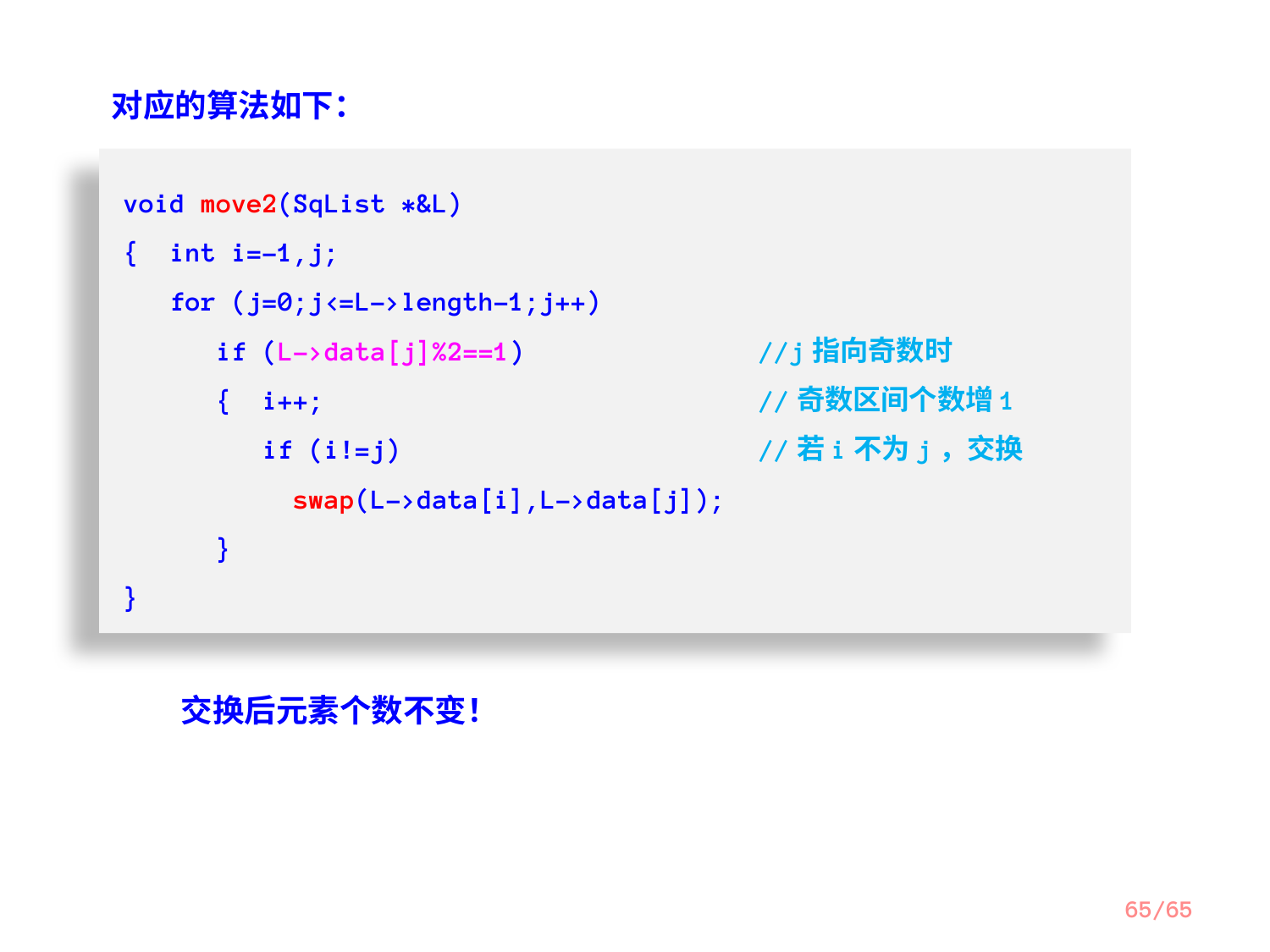

对应的算法如下：
void move2(SqList *&L)
{  int i=-1,j;
   for (j=0;j<=L->length-1;j++)
      if (L->data[j]%2==1)		//j指向奇数时
      {  i++;				//奇数区间个数增1
         if (i!=j)	 		//若i不为j，交换
           swap(L->data[i],L->data[j]);
      }
}
交换后元素个数不变！
65/65